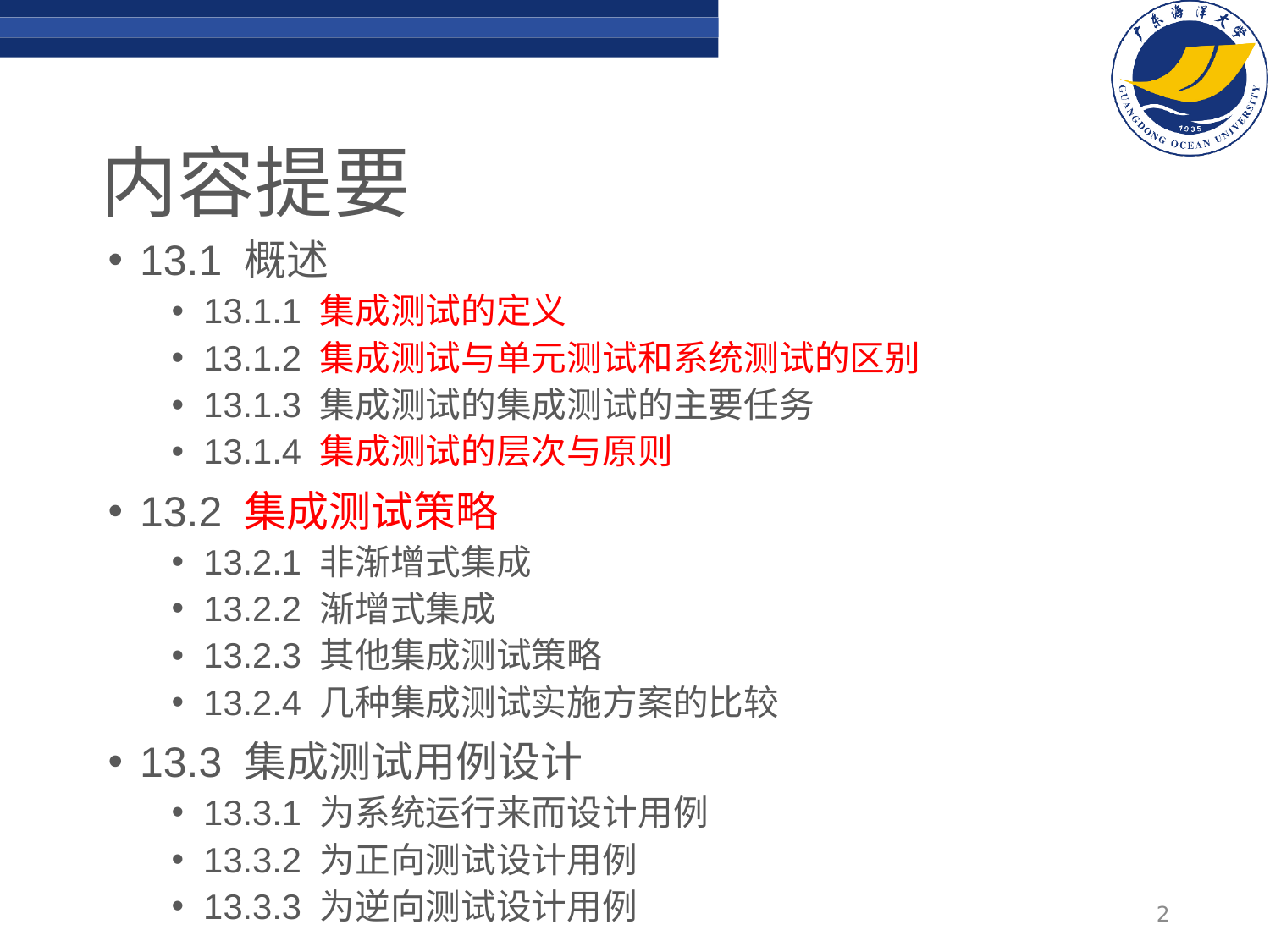

# 内容提要
13.1 概述
13.1.1 集成测试的定义
13.1.2 集成测试与单元测试和系统测试的区别
13.1.3 集成测试的集成测试的主要任务
13.1.4 集成测试的层次与原则
13.2 集成测试策略
13.2.1 非渐增式集成
13.2.2 渐增式集成
13.2.3 其他集成测试策略
13.2.4 几种集成测试实施方案的比较
13.3 集成测试用例设计
13.3.1 为系统运行来而设计用例
13.3.2 为正向测试设计用例
13.3.3 为逆向测试设计用例
2